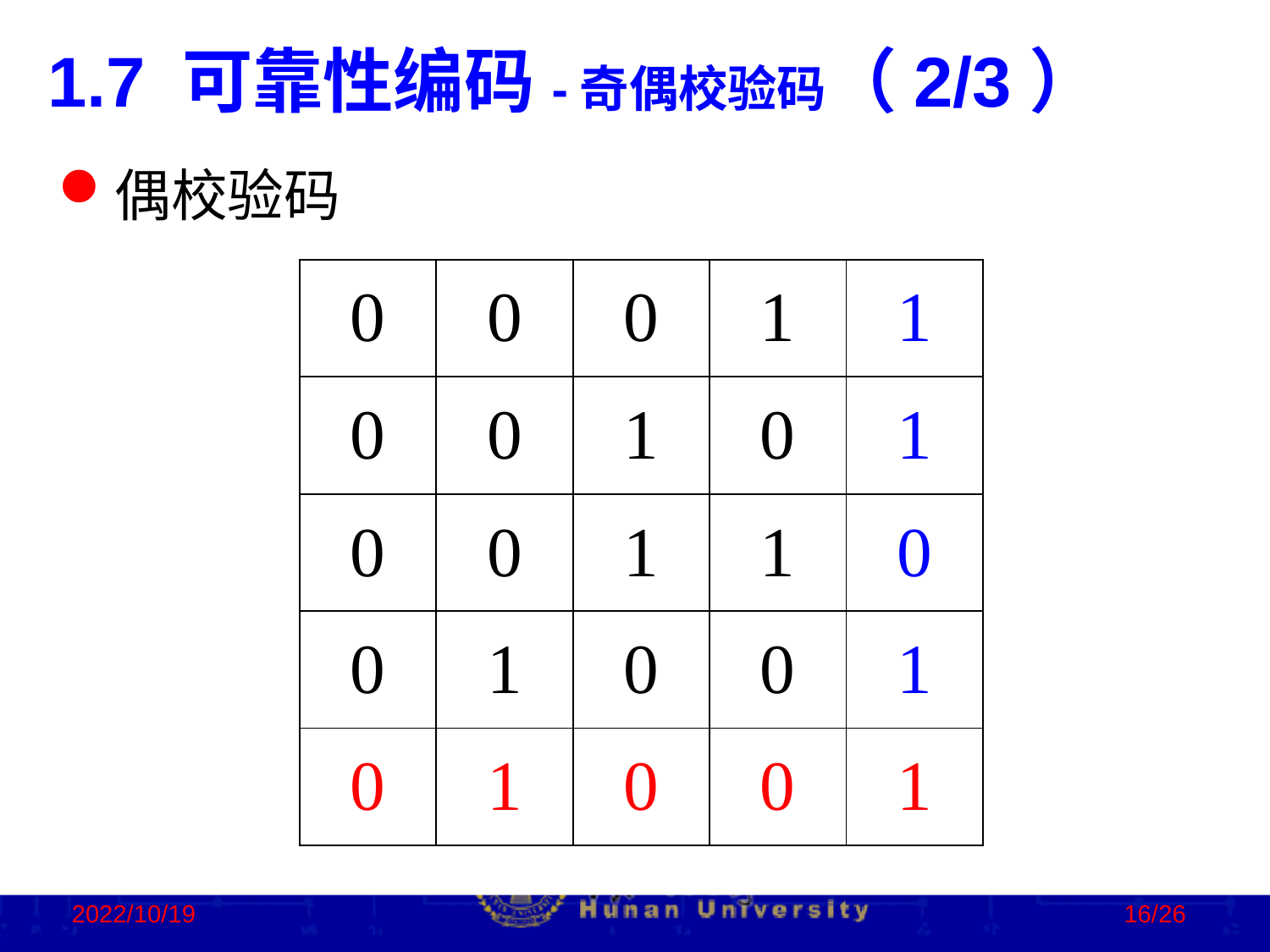

1.7 可靠性编码-奇偶校验码（2/3）
偶校验码
| 0 | 0 | 0 | 1 | 1 |
| --- | --- | --- | --- | --- |
| 0 | 0 | 1 | 0 | 1 |
| 0 | 0 | 1 | 1 | 0 |
| 0 | 1 | 0 | 0 | 1 |
| 0 | 1 | 0 | 0 | 1 |
2022/10/19
16/26